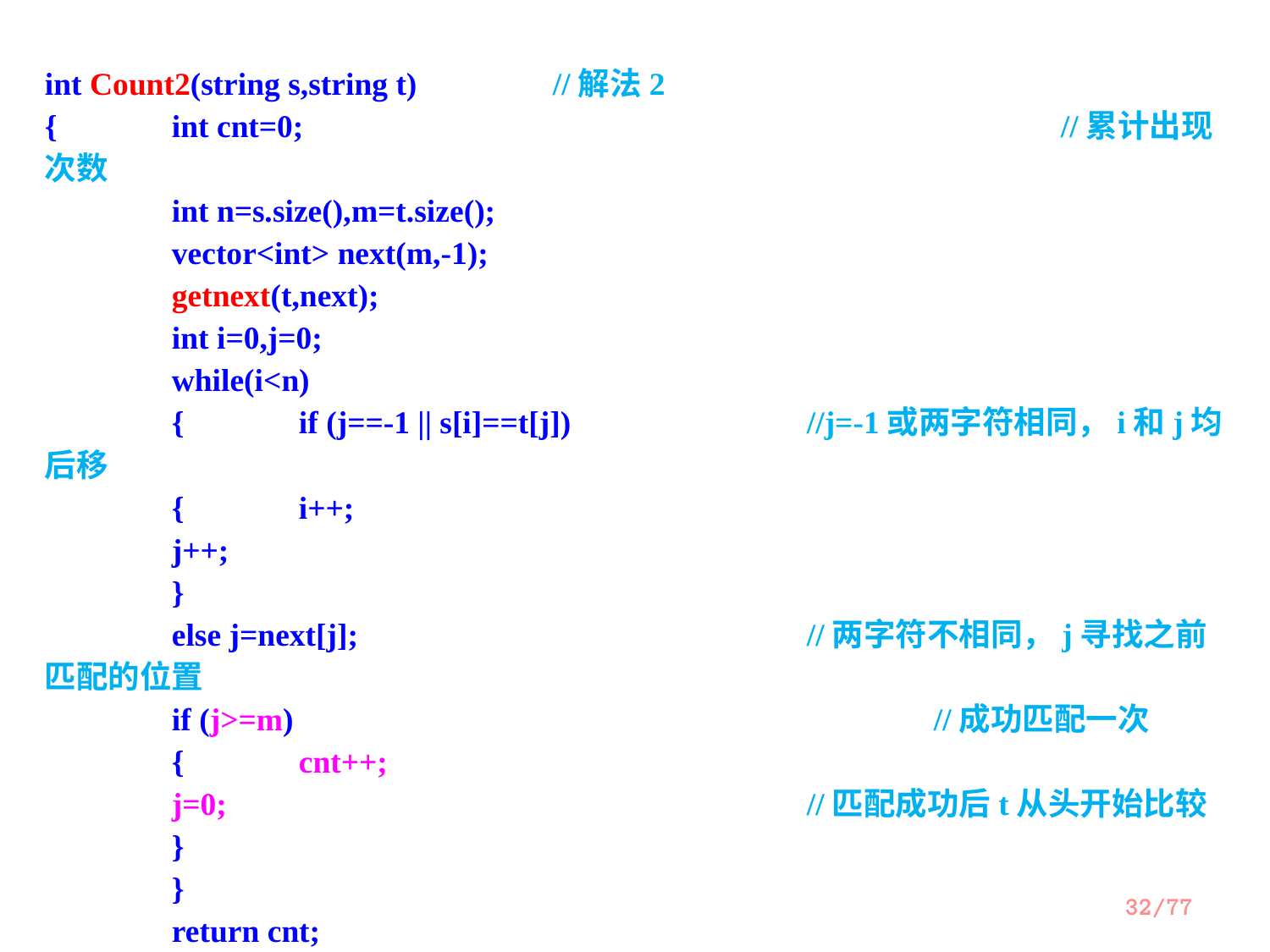

int Count2(string s,string t)		//解法2
{   	int cnt=0; 						//累计出现次数
    	int n=s.size(),m=t.size();
    	vector<int> next(m,-1);
    	getnext(t,next);
    	int i=0,j=0;
    	while(i<n)
    	{	if (j==-1 || s[i]==t[j])		//j=-1或两字符相同，i和j均后移
        	{	i++;
             	j++;
        	}
        	else j=next[j];				//两字符不相同，j寻找之前匹配的位置
        	if (j>=m) 					//成功匹配一次
        	{	cnt++;
             	j=0; 					//匹配成功后t从头开始比较
        	}
    	}
    	return cnt;
}
32/77